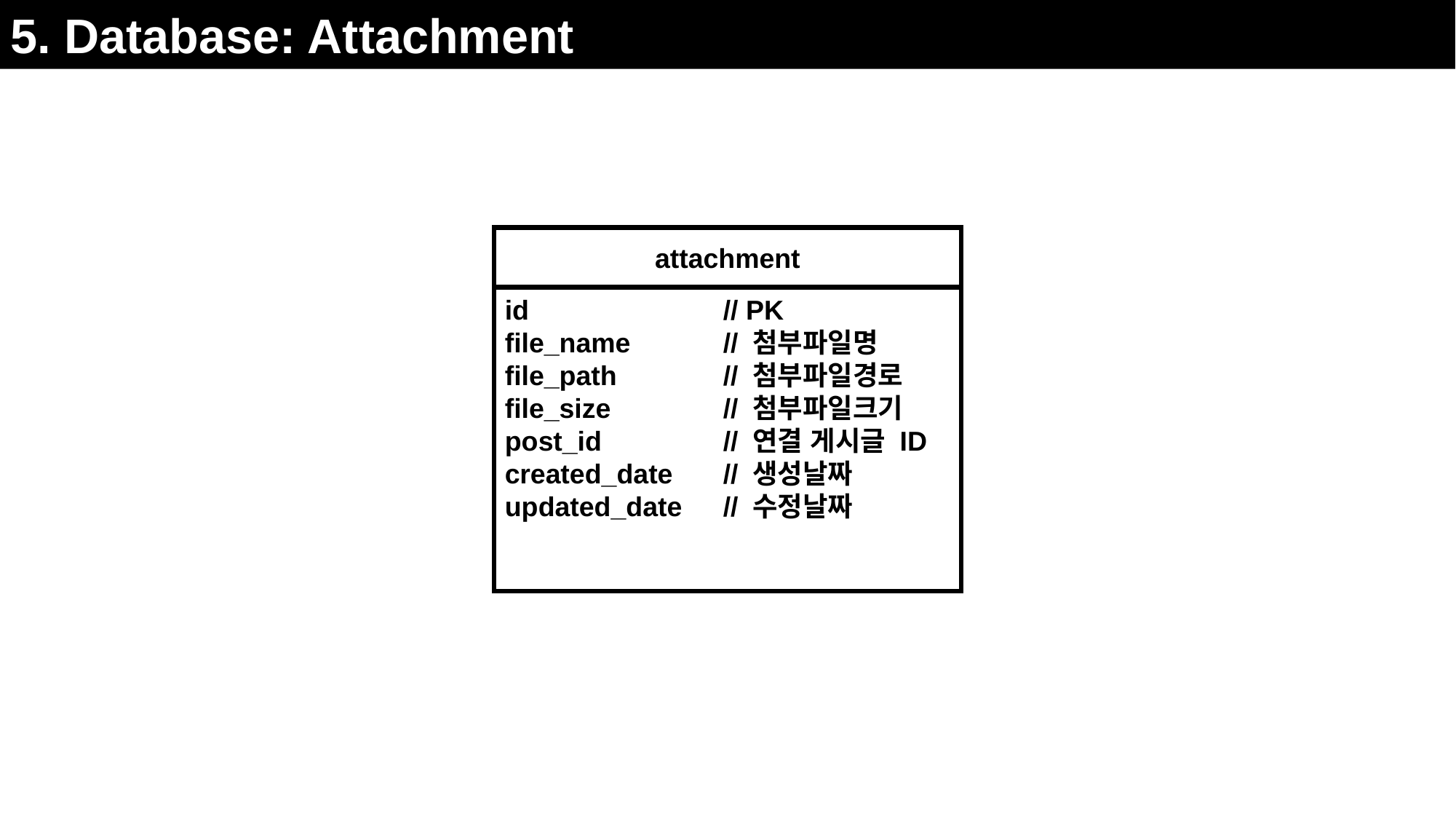

5. Database: Attachment
attachment
id		// PK
file_name	// 첨부파일명
file_path	// 첨부파일경로
file_size		// 첨부파일크기
post_id		// 연결 게시글 ID
created_date	// 생성날짜
updated_date	// 수정날짜